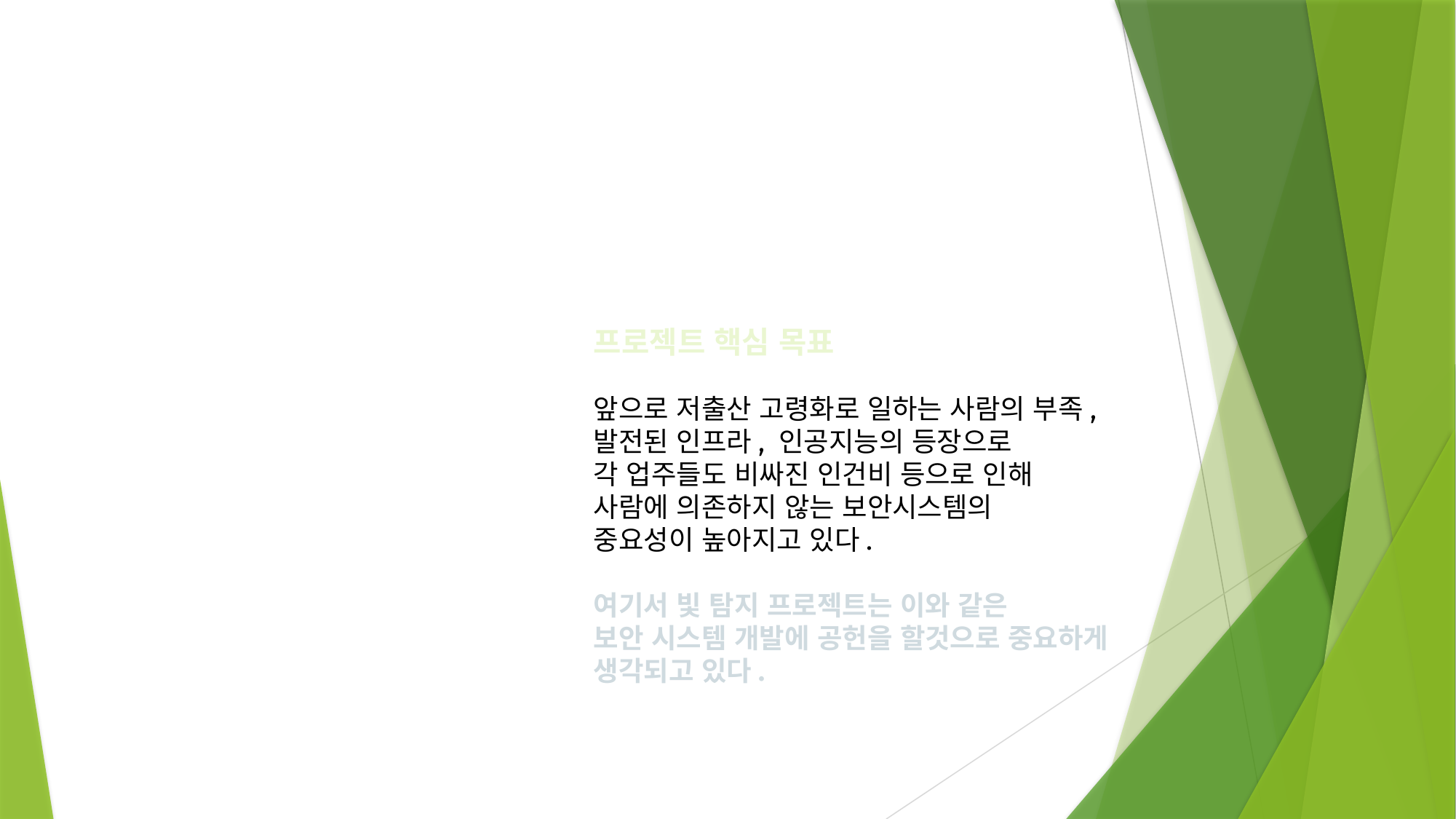

프로젝트 핵심 목표

앞으로 저출산 고령화로 일하는 사람의 부족,
발전된 인프라, 인공지능의 등장으로
각 업주들도 비싸진 인건비 등으로 인해
사람에 의존하지 않는 보안시스템의
중요성이 높아지고 있다.

여기서 빛 탐지 프로젝트는 이와 같은
보안 시스템 개발에 공헌을 할것으로 중요하게
생각되고 있다.